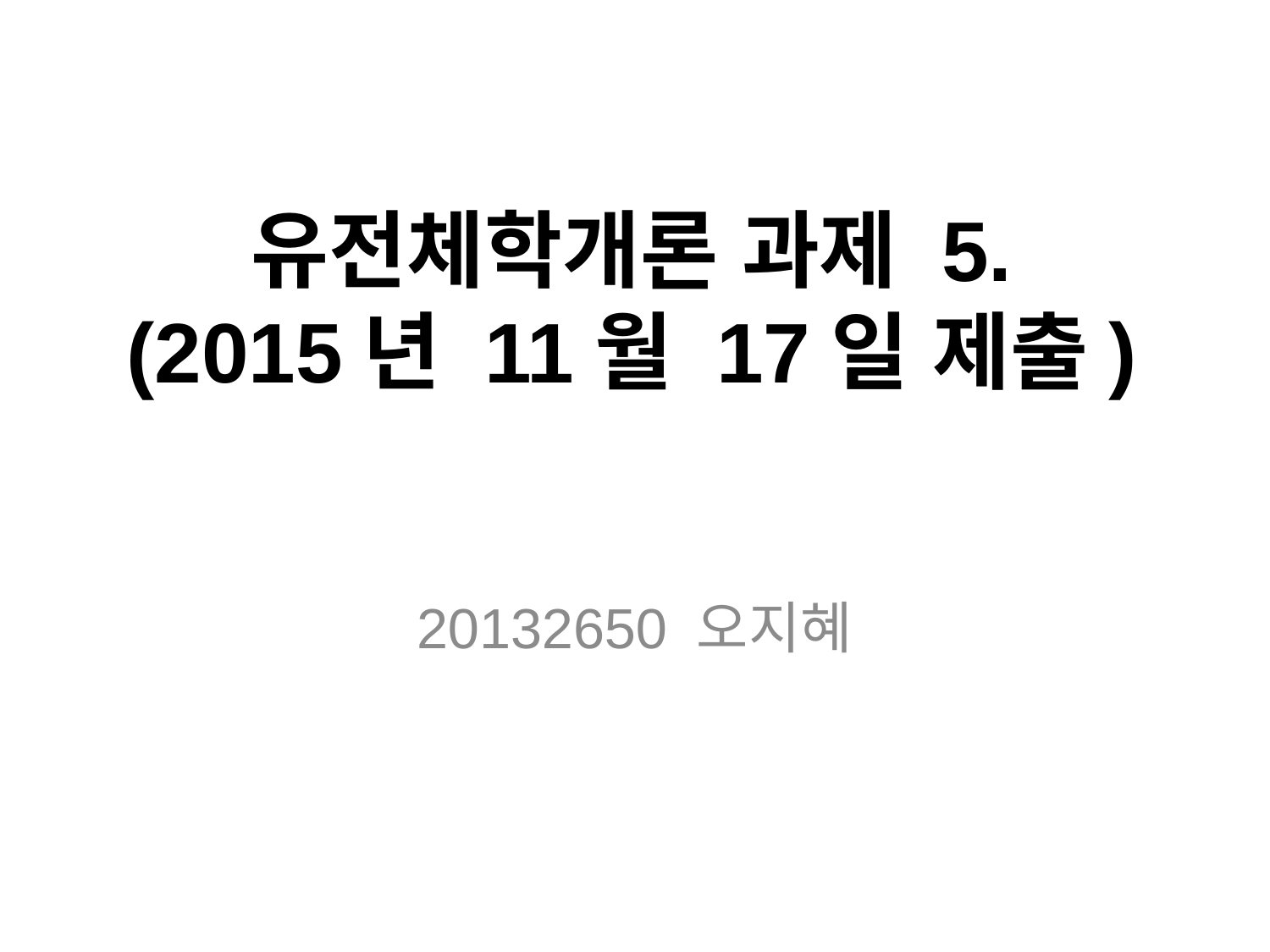

# 유전체학개론 과제 5. (2015년 11월 17일 제출)

20132650 오지혜